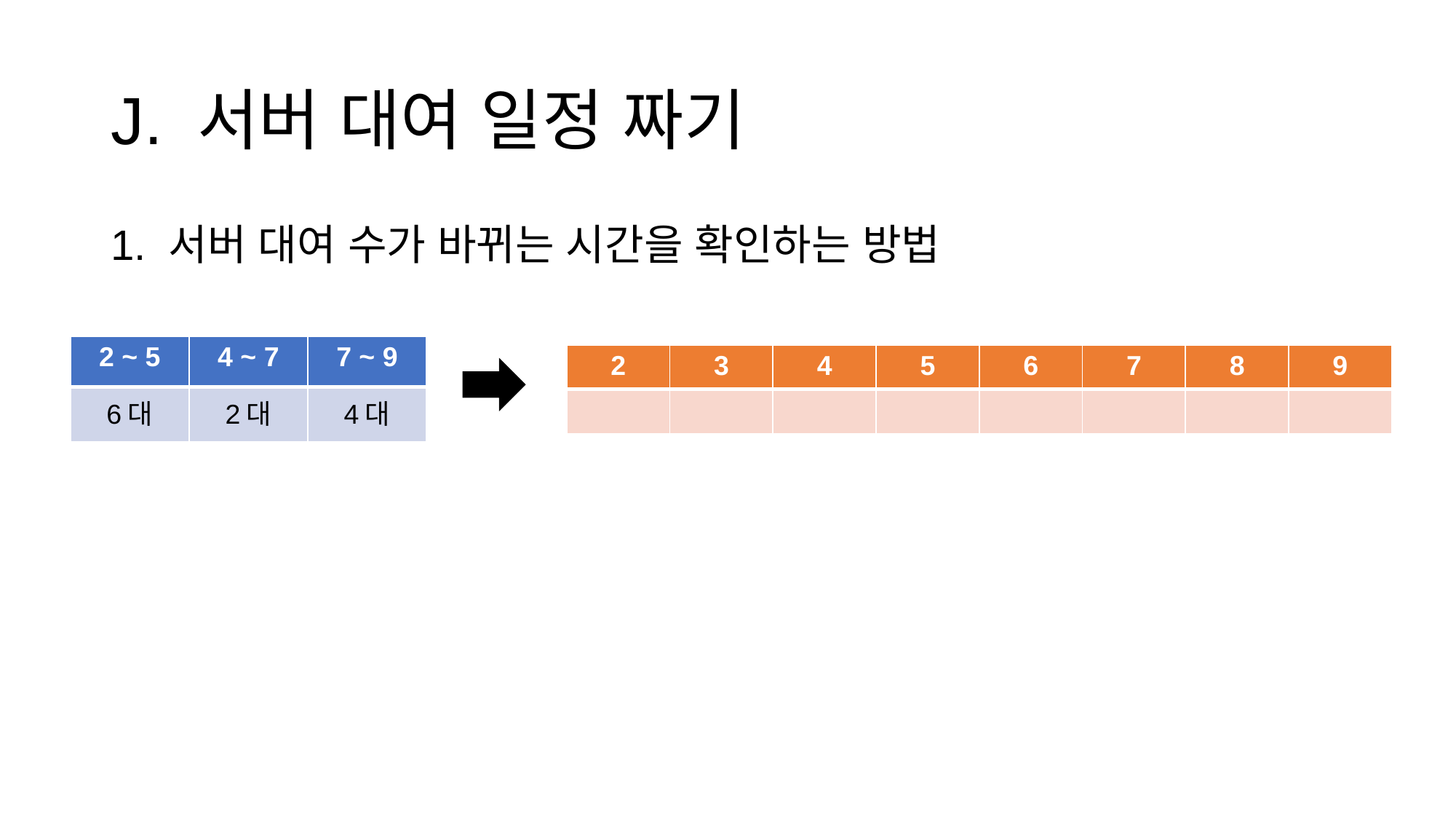

# J. 서버 대여 일정 짜기
1. 서버 대여 수가 바뀌는 시간을 확인하는 방법

| 2 ~ 5 | 4 ~ 7 | 7 ~ 9 |
| --- | --- | --- |
| 6대 | 2대 | 4대 |
| 2 | 3 | 4 | 5 | 6 | 7 | 8 | 9 |
| --- | --- | --- | --- | --- | --- | --- | --- |
|  |  |  |  |  |  |  |  |